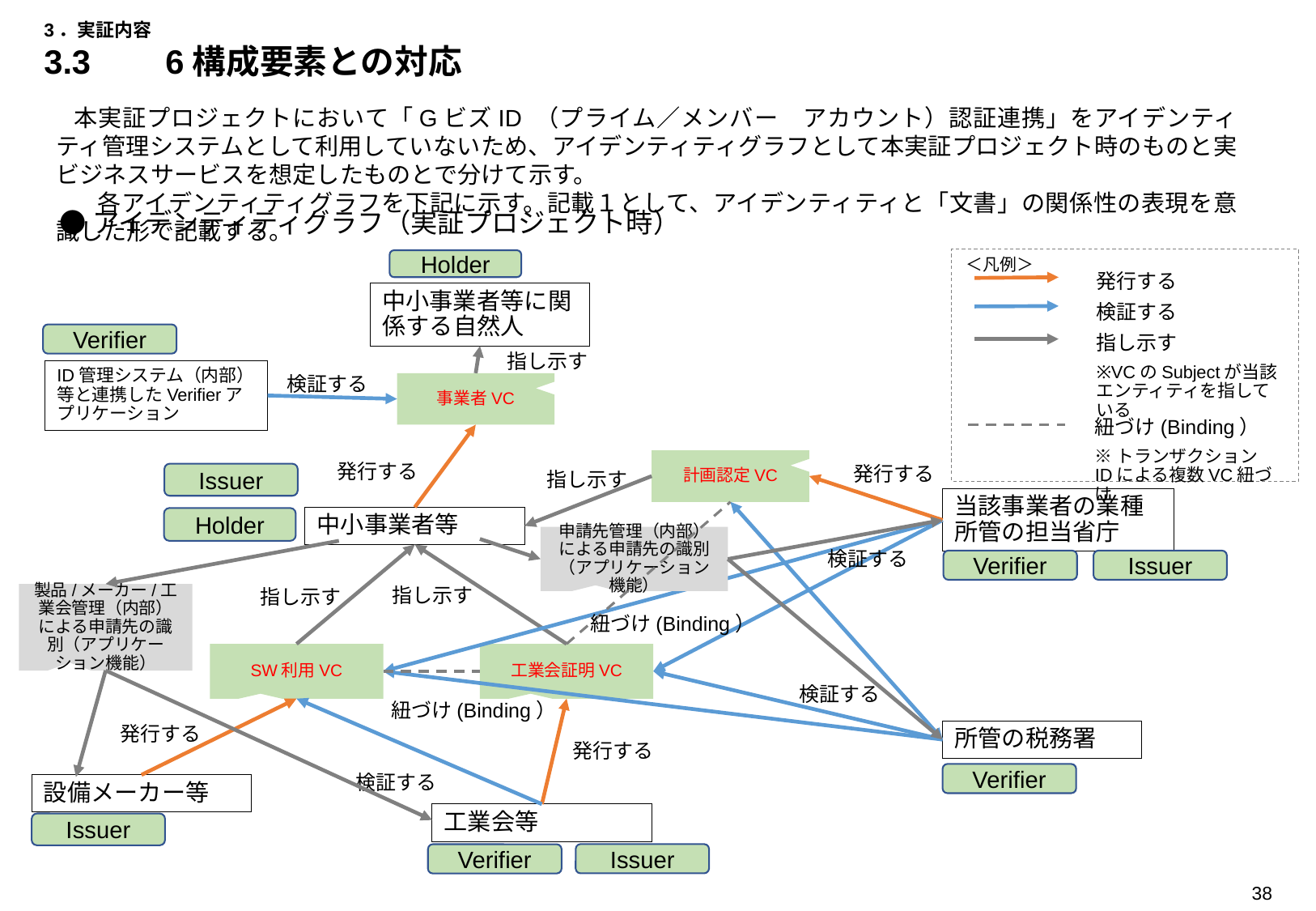

# 3．実証内容 3.3	6構成要素との対応
本実証プロジェクトにおいて「GビズID （プライム／メンバー　アカウント）認証連携」をアイデンティティ管理システムとして利用していないため、アイデンティティグラフとして本実証プロジェクト時のものと実ビジネスサービスを想定したものとで分けて示す。
　各アイデンティティグラフを下記に示す。記載１として、アイデンティティと「文書」の関係性の表現を意識した形で記載する。
●アイデンティティグラフ（実証プロジェクト時）

Holder
＜凡例＞
発行する
中小事業者等に関係する自然人
検証する
Verifier
指し示す
※VCのSubjectが当該エンティティを指している
指し示す
ID管理システム（内部）等と連携したVerifierアプリケーション
検証する
事業者VC
紐づけ(Binding）
※トランザクションIDによる複数VC紐づけ
計画認定VC
発行する
発行する
Issuer
指し示す
当該事業者の業種所管の担当省庁
中小事業者等
Holder
申請先管理（内部）による申請先の識別（アプリケーション機能）
検証する
Verifier
Issuer
指し示す
指し示す
製品/メーカー/工業会管理（内部）による申請先の識別（アプリケーション機能）
紐づけ(Binding）
工業会証明VC
SW利用VC
検証する
紐づけ(Binding）
発行する
所管の税務署
発行する
Verifier
検証する
設備メーカー等
工業会等
Issuer
Issuer
Verifier